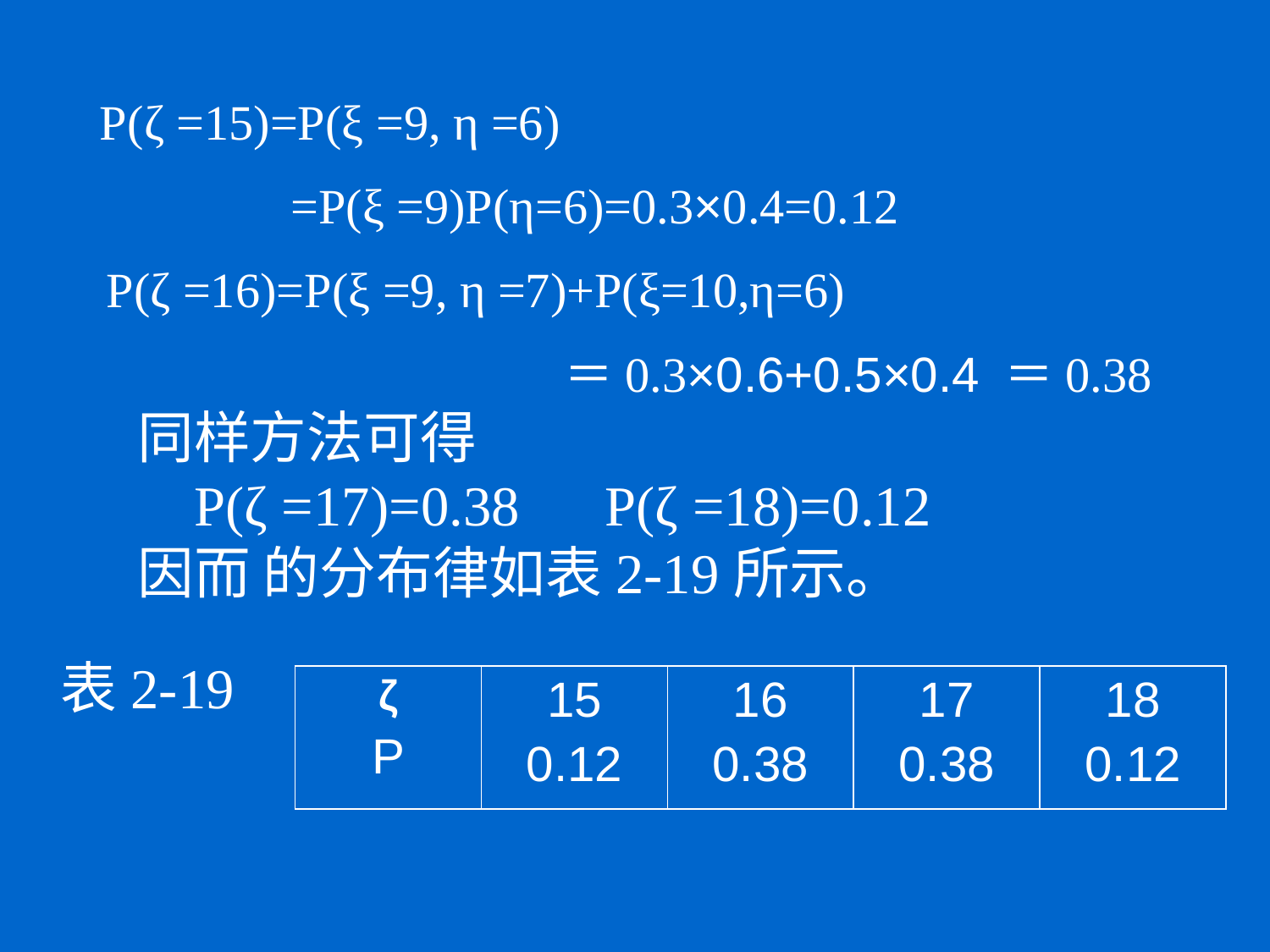

P(ζ =15)=P(ξ =9, η =6)
                   =P(ξ =9)P(η=6)=0.3×0.4=0.12
    P(ζ =16)=P(ξ =9, η =7)+P(ξ=10,η=6)
  ＝0.3×0.6+0.5×0.4 ＝0.38
同样方法可得
    P(ζ =17)=0.38      P(ζ =18)=0.12
因而 的分布律如表2-19所示。
表2-19

| ζ P | 15 0.12 | 16 0.38 | 17 0.38 | 18 0.12 |
| --- | --- | --- | --- | --- |